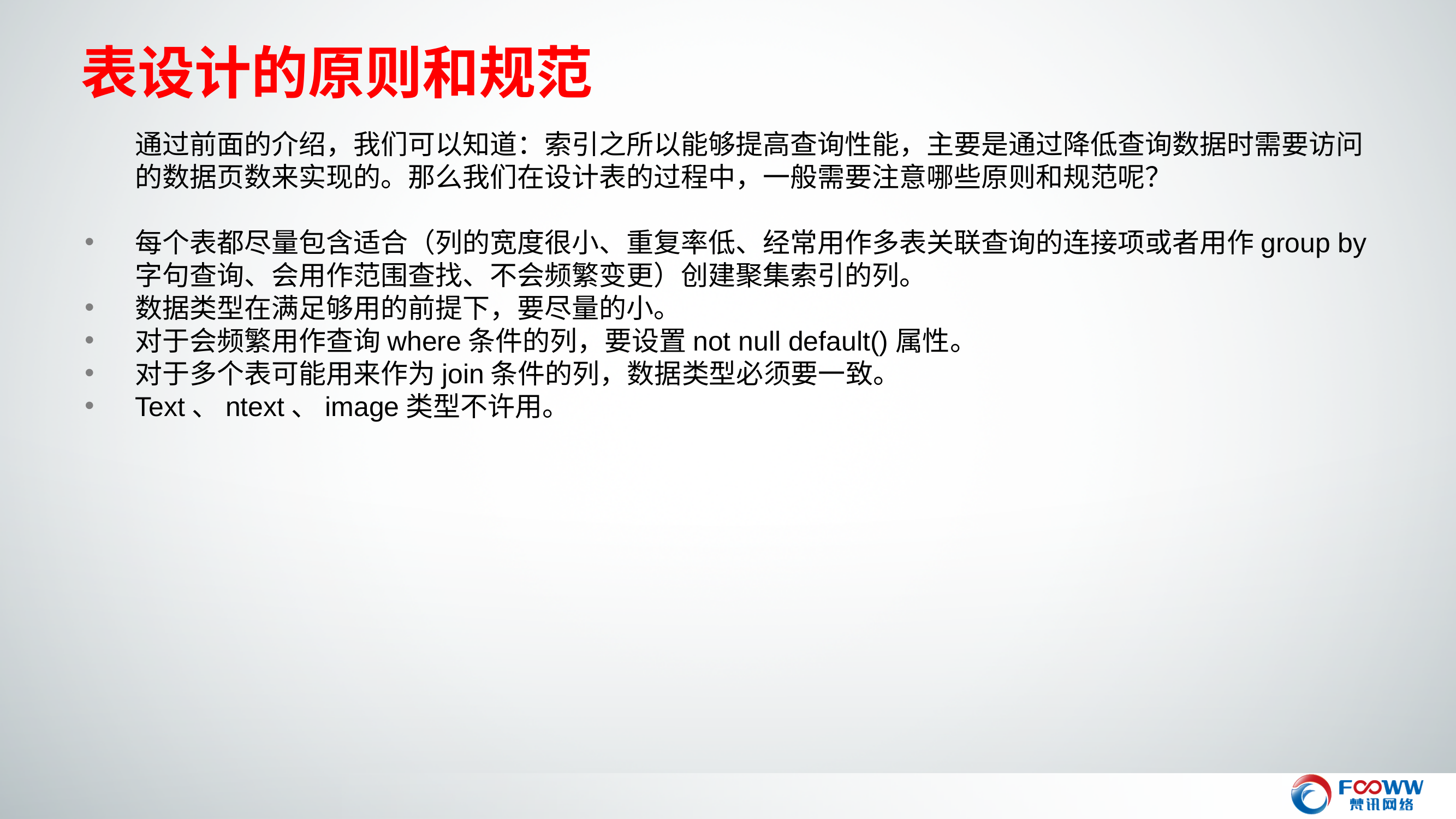

# 表设计的原则和规范
	通过前面的介绍，我们可以知道：索引之所以能够提高查询性能，主要是通过降低查询数据时需要访问的数据页数来实现的。那么我们在设计表的过程中，一般需要注意哪些原则和规范呢？

每个表都尽量包含适合（列的宽度很小、重复率低、经常用作多表关联查询的连接项或者用作group by字句查询、会用作范围查找、不会频繁变更）创建聚集索引的列。
数据类型在满足够用的前提下，要尽量的小。
对于会频繁用作查询where条件的列，要设置not null default()属性。
对于多个表可能用来作为join条件的列，数据类型必须要一致。
Text、ntext、image类型不许用。